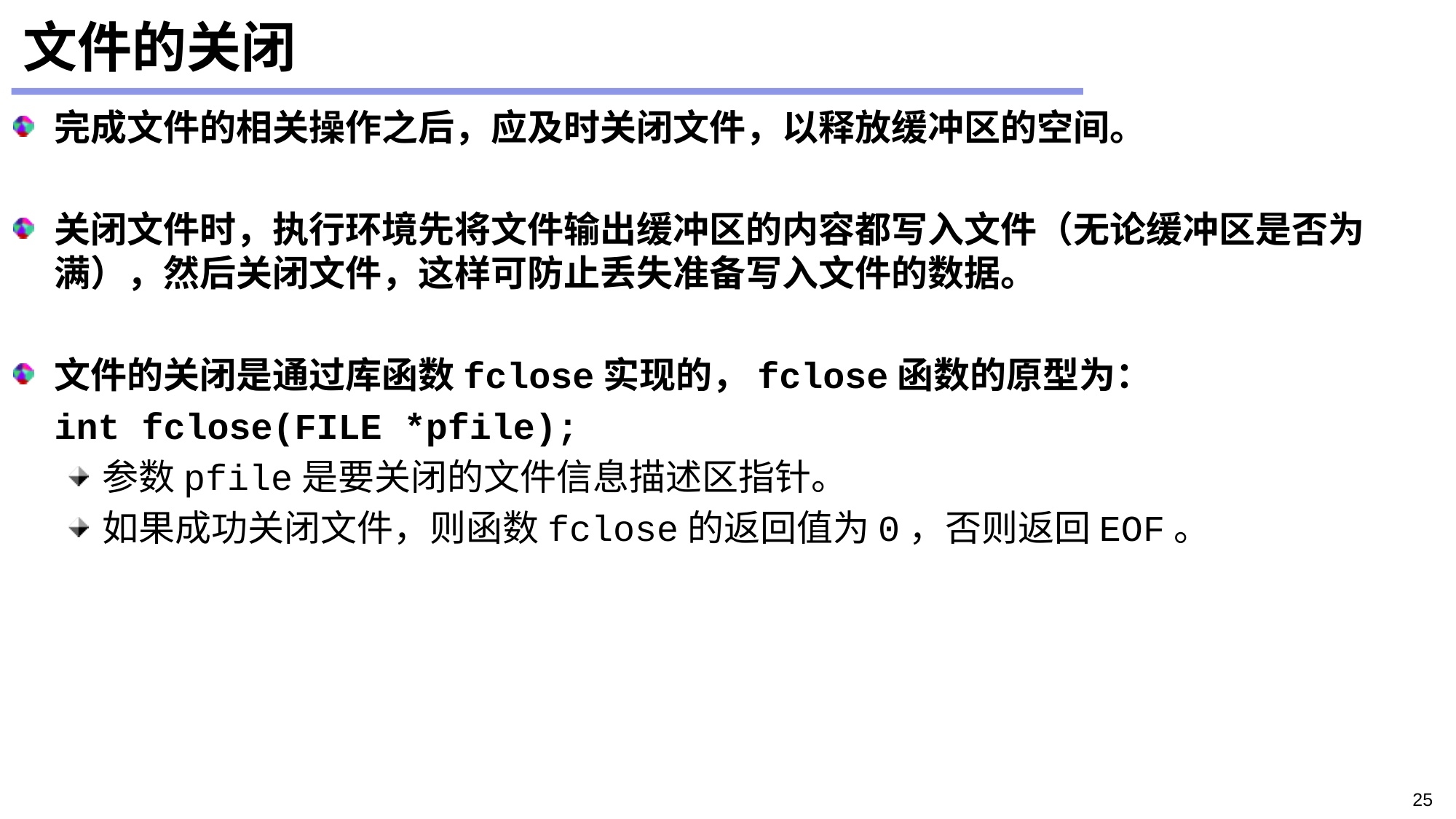

# 文件的关闭
完成文件的相关操作之后，应及时关闭文件，以释放缓冲区的空间。

关闭文件时，执行环境先将文件输出缓冲区的内容都写入文件（无论缓冲区是否为满），然后关闭文件，这样可防止丢失准备写入文件的数据。

文件的关闭是通过库函数fclose实现的，fclose函数的原型为：
	int fclose(FILE *pfile);
参数pfile是要关闭的文件信息描述区指针。
如果成功关闭文件，则函数fclose的返回值为0，否则返回EOF。

25